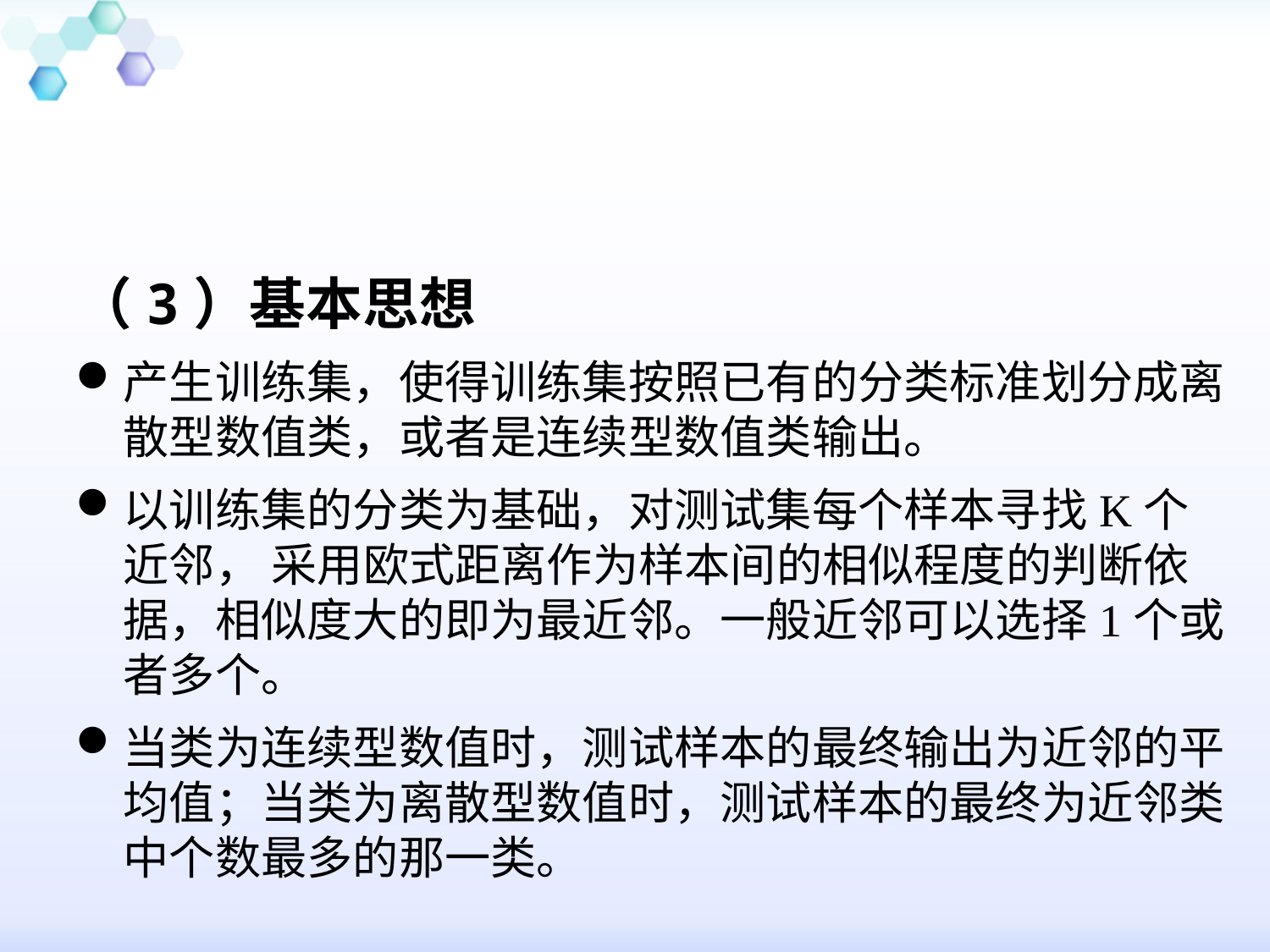

#
（3）基本思想
产生训练集，使得训练集按照已有的分类标准划分成离散型数值类，或者是连续型数值类输出。
以训练集的分类为基础，对测试集每个样本寻找K个近邻， 采用欧式距离作为样本间的相似程度的判断依据，相似度大的即为最近邻。一般近邻可以选择1个或者多个。
当类为连续型数值时，测试样本的最终输出为近邻的平均值；当类为离散型数值时，测试样本的最终为近邻类中个数最多的那一类。

5